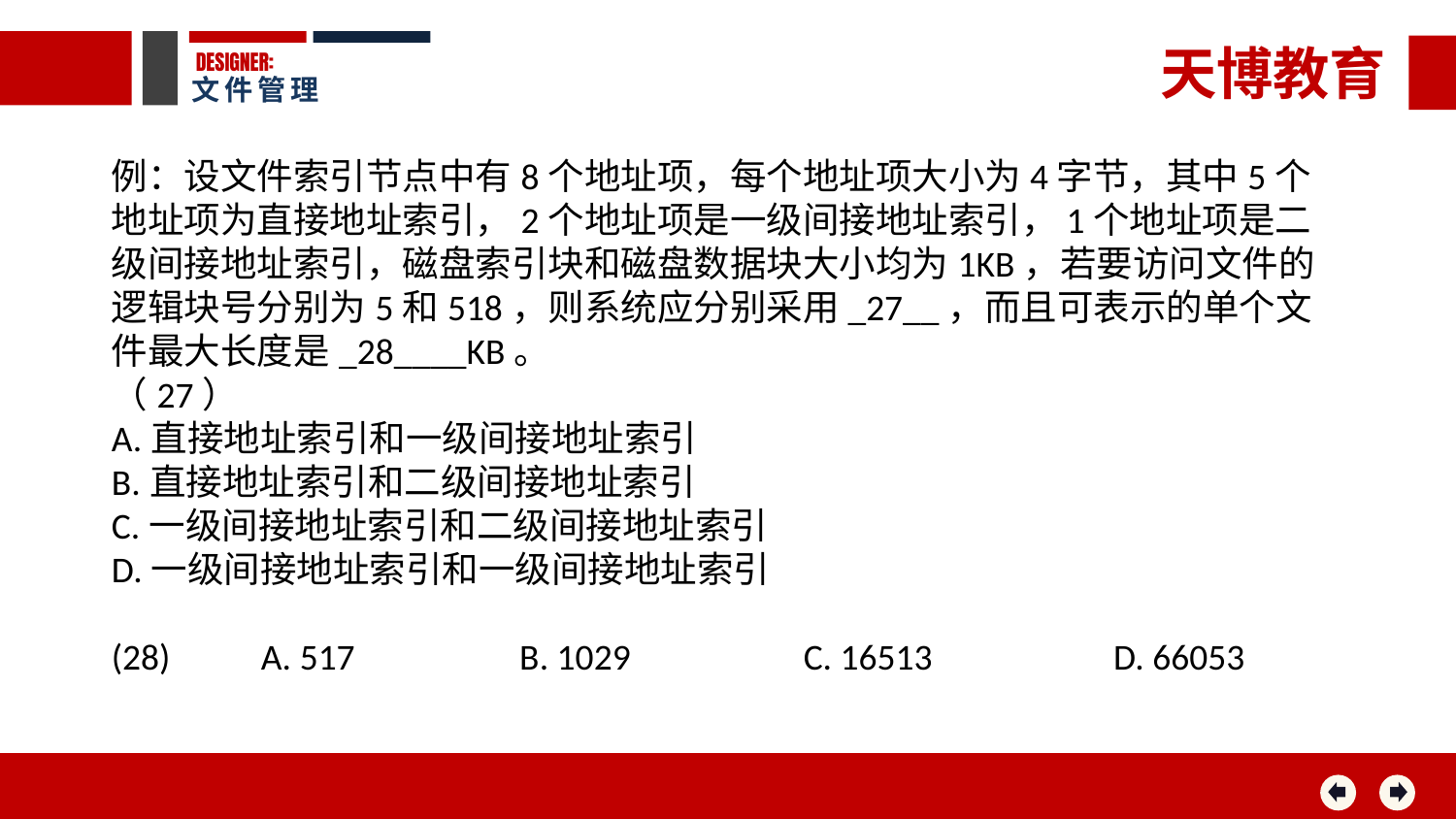

天博教育
DESIGNER:
文件管理
例：设文件索引节点中有8个地址项，每个地址项大小为4字节，其中5个地址项为直接地址索引，2个地址项是一级间接地址索引，1个地址项是二级间接地址索引，磁盘索引块和磁盘数据块大小均为1KB，若要访问文件的逻辑块号分别为5和518，则系统应分别采用_27__，而且可表示的单个文件最大长度是_28____KB。
（27）
A.直接地址索引和一级间接地址索引
B.直接地址索引和二级间接地址索引
C.一级间接地址索引和二级间接地址索引
D.一级间接地址索引和一级间接地址索引

(28)           A. 517                    B. 1029                     C. 16513                      D. 66053